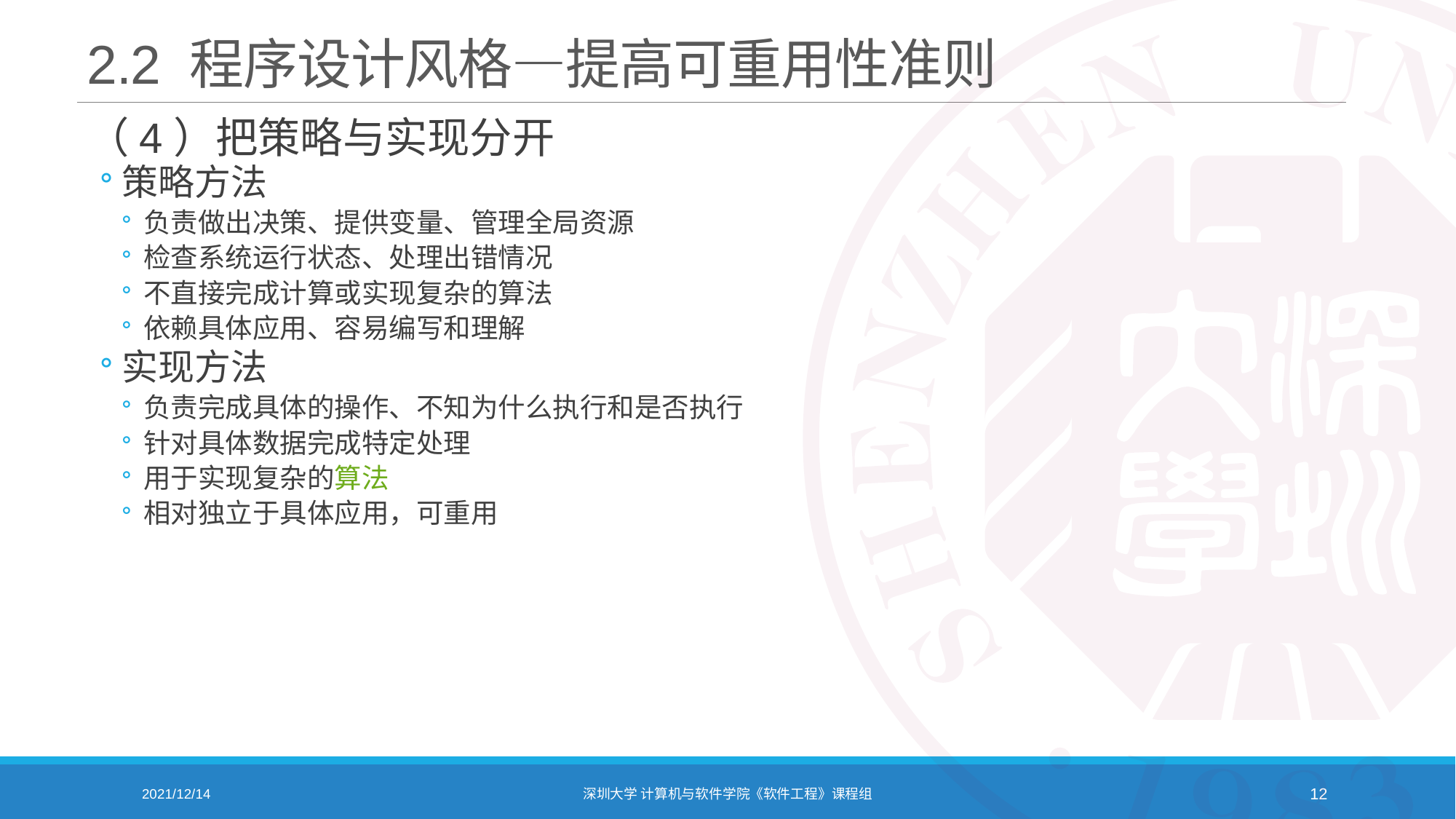

# 2.2 程序设计风格—提高可重用性准则
（4）把策略与实现分开
策略方法
负责做出决策、提供变量、管理全局资源
检查系统运行状态、处理出错情况
不直接完成计算或实现复杂的算法
依赖具体应用、容易编写和理解
实现方法
负责完成具体的操作、不知为什么执行和是否执行
针对具体数据完成特定处理
用于实现复杂的算法
相对独立于具体应用，可重用

2021/12/14
深圳大学 计算机与软件学院《软件工程》课程组
12